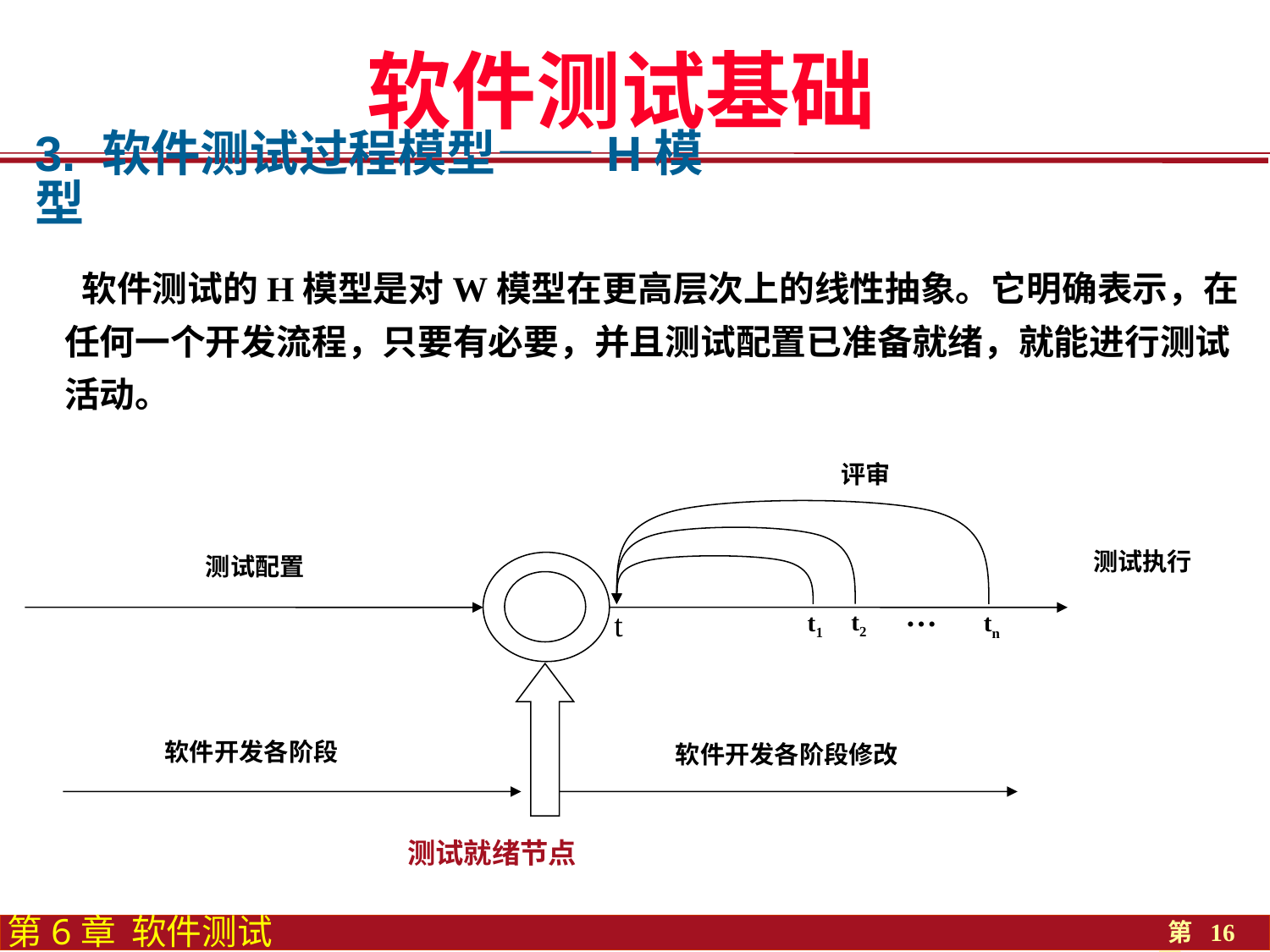

软件测试基础
# 3. 软件测试过程模型——H模型
      软件测试的H模型是对W模型在更高层次上的线性抽象。它明确表示，在任何一个开发流程，只要有必要，并且测试配置已准备就绪，就能进行测试活动。
评审

测试执行
测试配置

…
t2
t1
tn
t

软件开发各阶段
软件开发各阶段修改

测试就绪节点